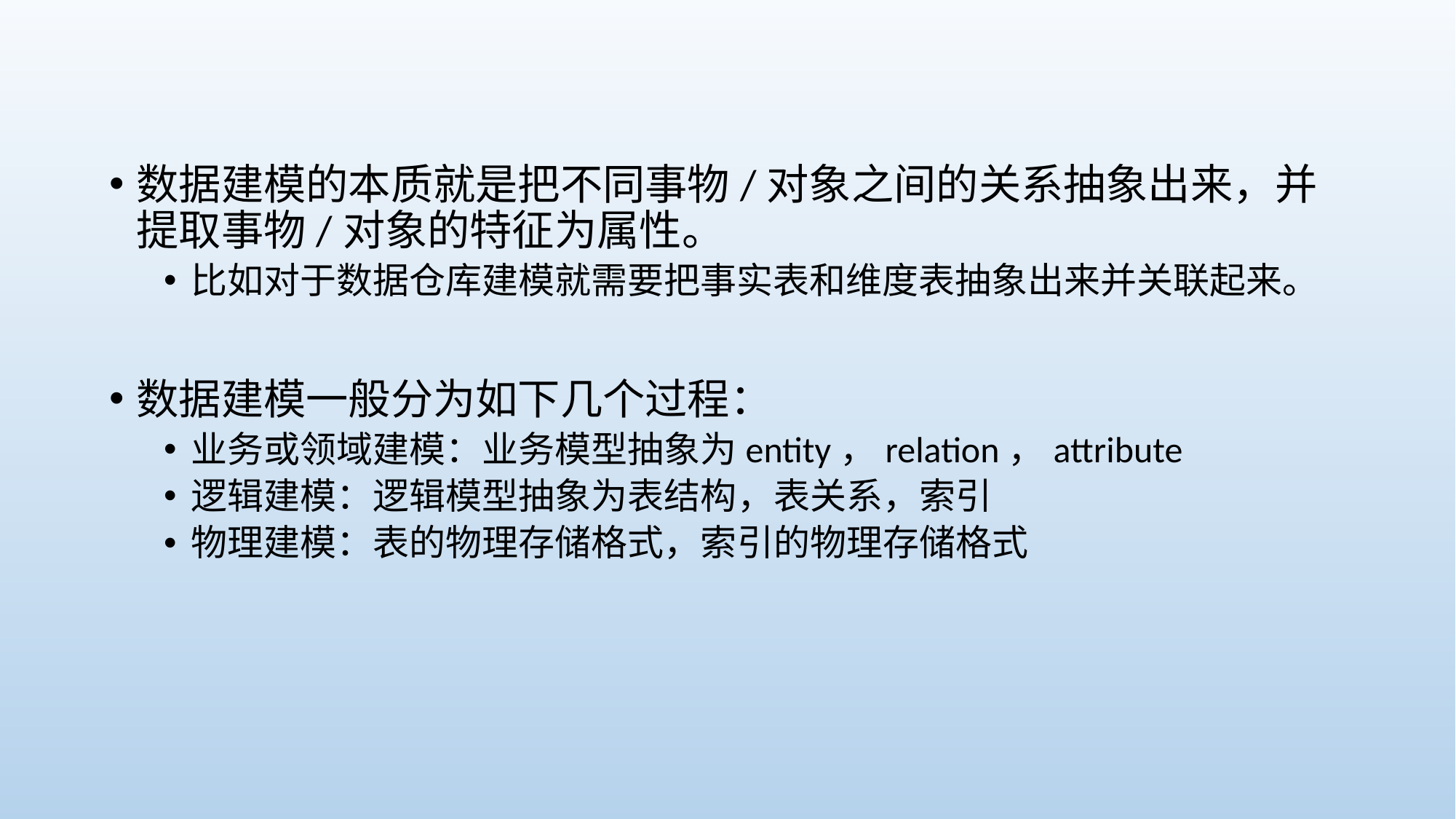

数据建模的本质就是把不同事物/对象之间的关系抽象出来，并提取事物/对象的特征为属性。
比如对于数据仓库建模就需要把事实表和维度表抽象出来并关联起来。

数据建模一般分为如下几个过程：
业务或领域建模：业务模型抽象为entity，relation，attribute
逻辑建模：逻辑模型抽象为表结构，表关系，索引
物理建模：表的物理存储格式，索引的物理存储格式